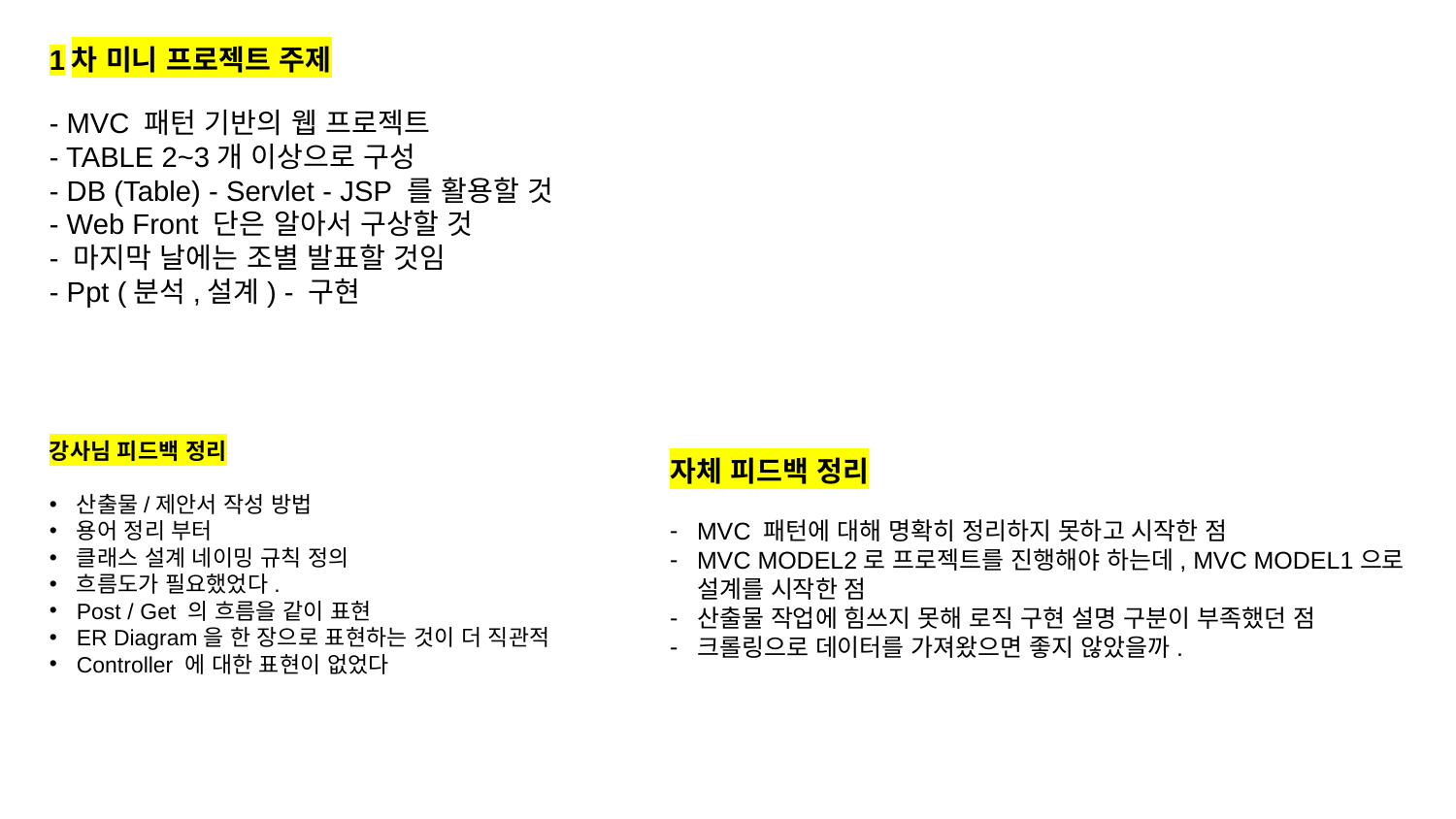

1차 미니 프로젝트 주제

- MVC 패턴 기반의 웹 프로젝트
- TABLE 2~3개 이상으로 구성
- DB (Table) - Servlet - JSP 를 활용할 것
- Web Front 단은 알아서 구상할 것
- 마지막 날에는 조별 발표할 것임
- Ppt (분석,설계) - 구현
강사님 피드백 정리

산출물/제안서 작성 방법
용어 정리 부터
클래스 설계 네이밍 규칙 정의
흐름도가 필요했었다.
Post / Get 의 흐름을 같이 표현
ER Diagram을 한 장으로 표현하는 것이 더 직관적
Controller 에 대한 표현이 없었다
자체 피드백 정리

MVC 패턴에 대해 명확히 정리하지 못하고 시작한 점
MVC MODEL2로 프로젝트를 진행해야 하는데, MVC MODEL1으로 설계를 시작한 점
산출물 작업에 힘쓰지 못해 로직 구현 설명 구분이 부족했던 점
크롤링으로 데이터를 가져왔으면 좋지 않았을까.